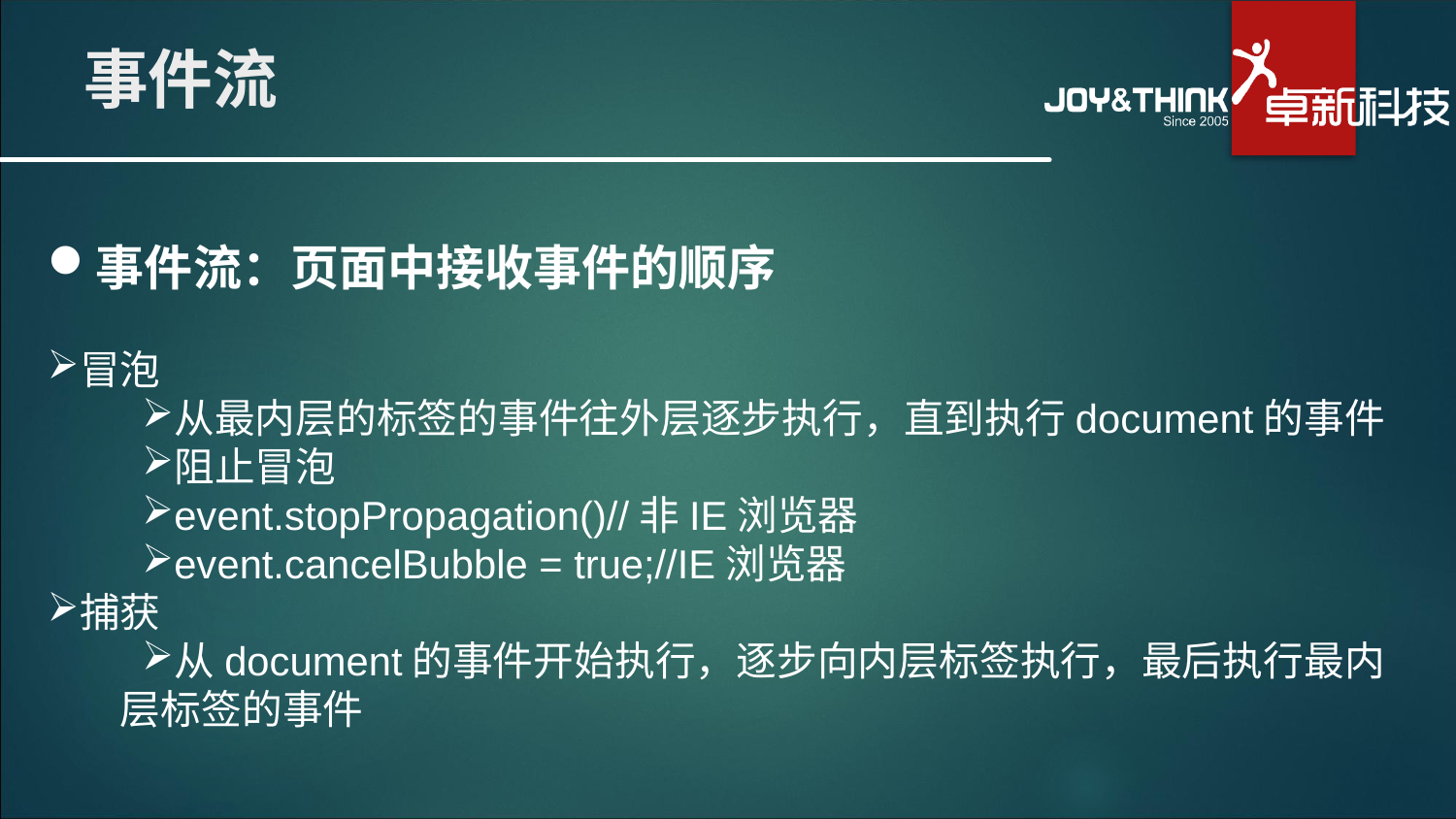

# 事件流
事件流：页面中接收事件的顺序

冒泡
从最内层的标签的事件往外层逐步执行，直到执行document的事件
阻止冒泡
event.stopPropagation()//非IE浏览器
event.cancelBubble = true;//IE浏览器
捕获
从document的事件开始执行，逐步向内层标签执行，最后执行最内层标签的事件